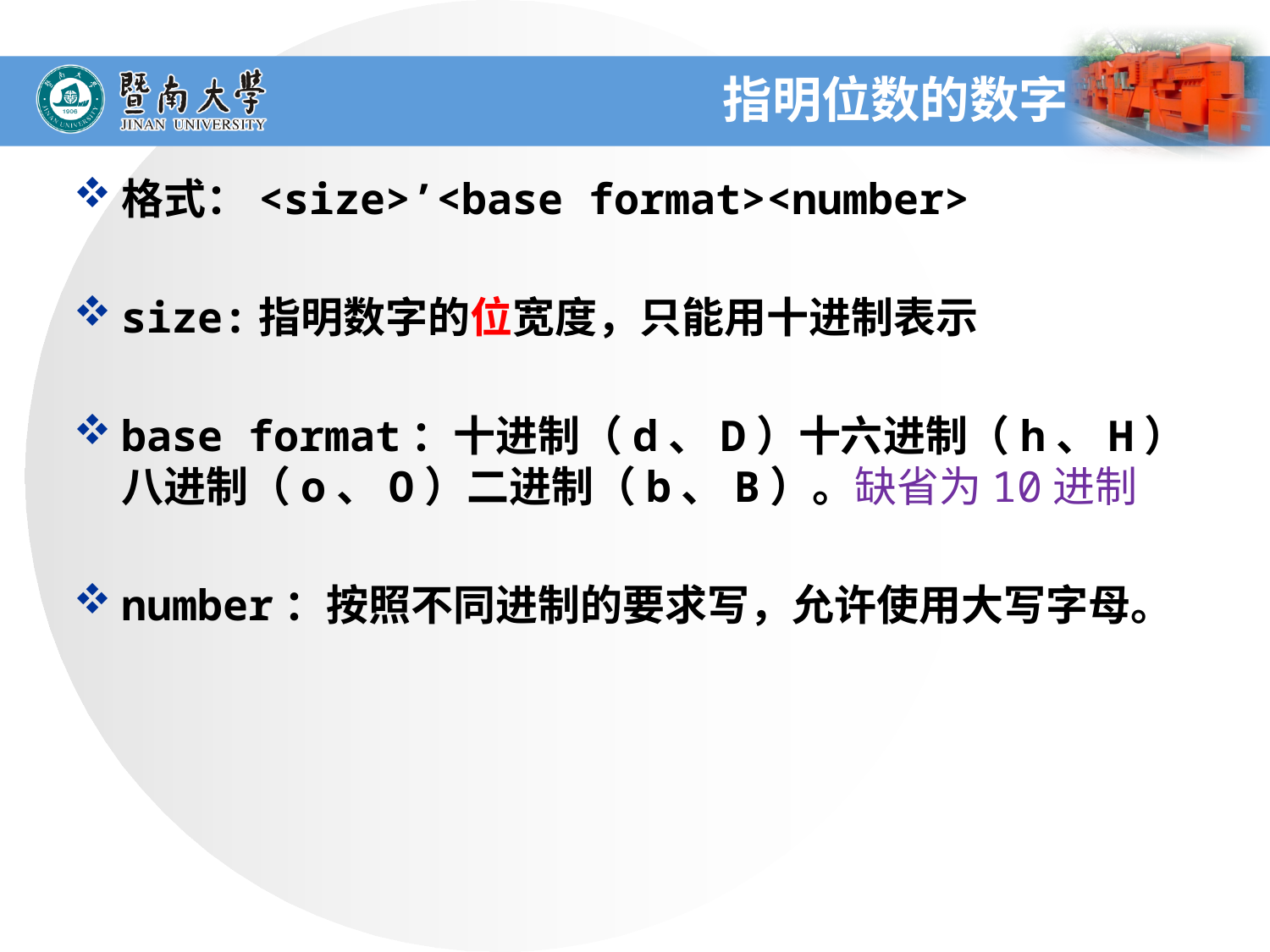

# 指明位数的数字
格式：<size>’<base format><number>

size:指明数字的位宽度，只能用十进制表示

base format：十进制（d、D）十六进制（h、H）八进制（o、O）二进制（b、B）。缺省为10进制

number：按照不同进制的要求写，允许使用大写字母。